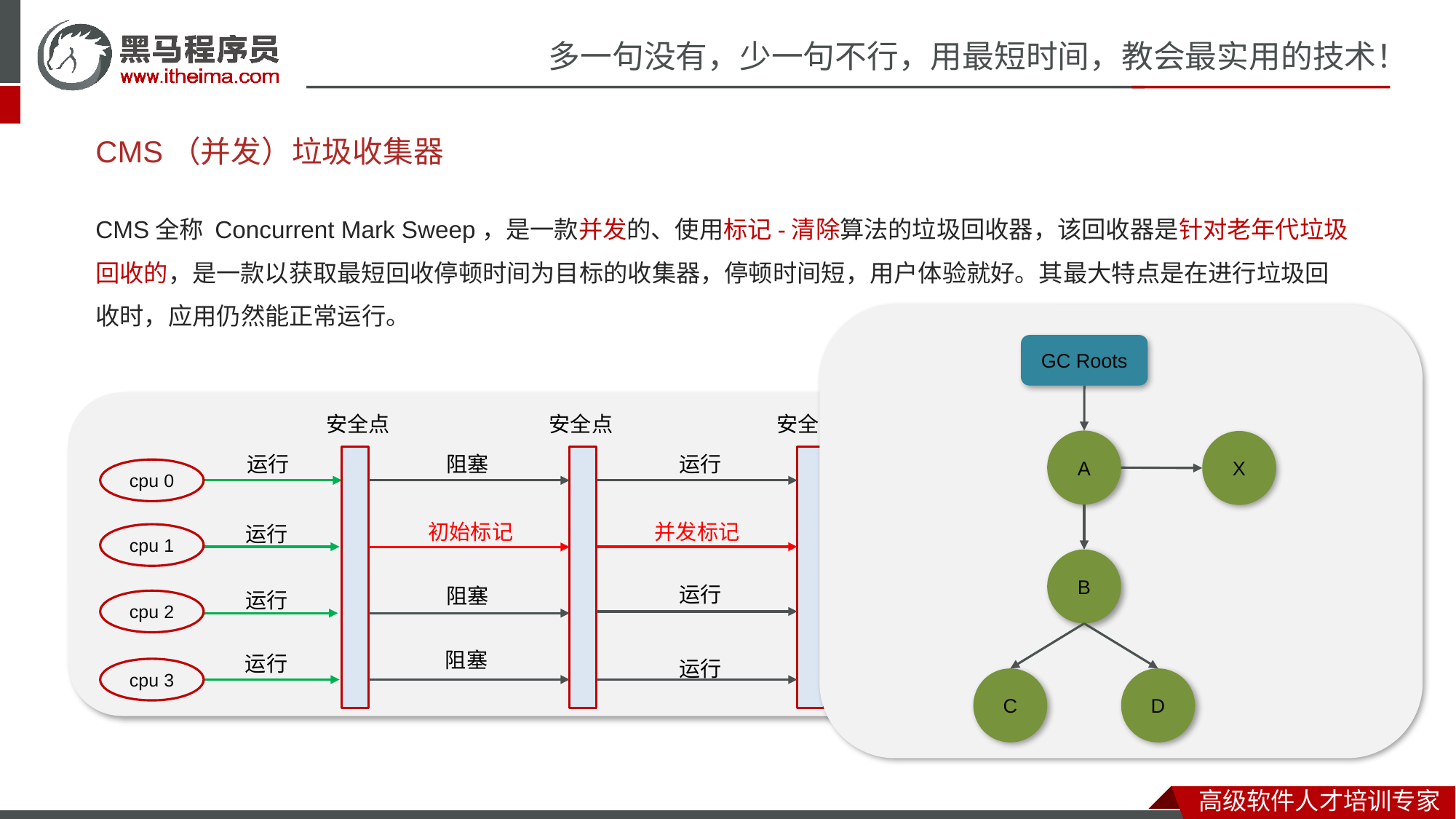

# CMS（并发）垃圾收集器
CMS全称 Concurrent Mark Sweep，是一款并发的、使用标记-清除算法的垃圾回收器，该回收器是针对老年代垃圾回收的，是一款以获取最短回收停顿时间为目标的收集器，停顿时间短，用户体验就好。其最大特点是在进行垃圾回收时，应用仍然能正常运行。

GC Roots
A
B
C
D

安全点
安全点
安全点
安全点
阻塞
运行
运行
运行
重新标记

cpu 0
运行
初始标记
并发标记
并发清理
运行
重新标记
cpu 1
运行
重新标记
阻塞
运行
运行
cpu 2
阻塞
运行
运行
重新标记
运行
cpu 3
X